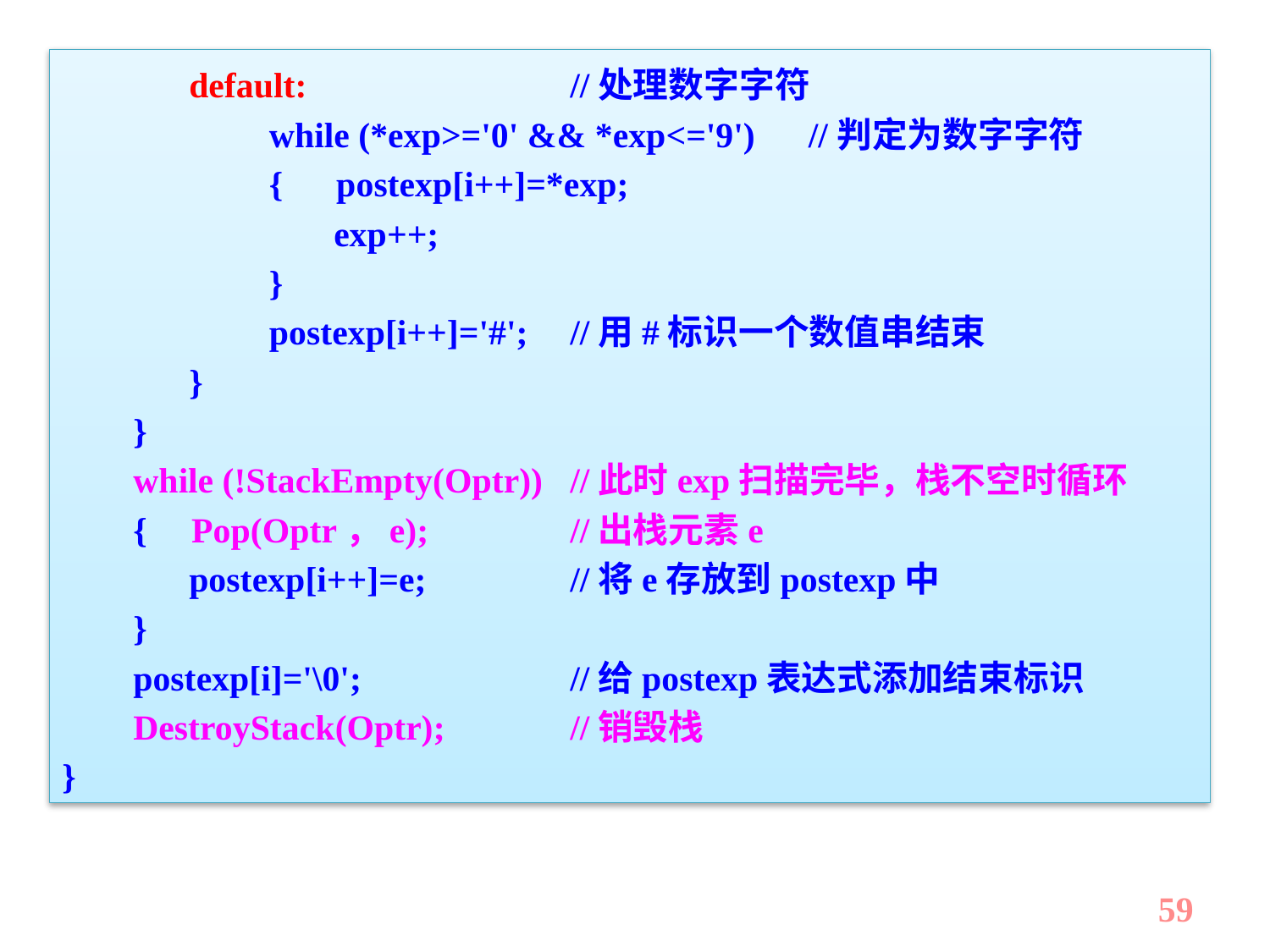

default:			//处理数字字符
	         while (*exp>='0' && *exp<='9')      //判定为数字字符
	         {      postexp[i++]=*exp;
		  exp++;
	         }
	         postexp[i++]='#';	//用#标识一个数值串结束
	}
        }
        while (!StackEmpty(Optr))	//此时exp扫描完毕，栈不空时循环
        {     Pop(Optr，e);		//出栈元素e
	postexp[i++]=e;		//将e存放到postexp中
        }
        postexp[i]='\0';		//给postexp表达式添加结束标识
        DestroyStack(Optr);	//销毁栈
}
59